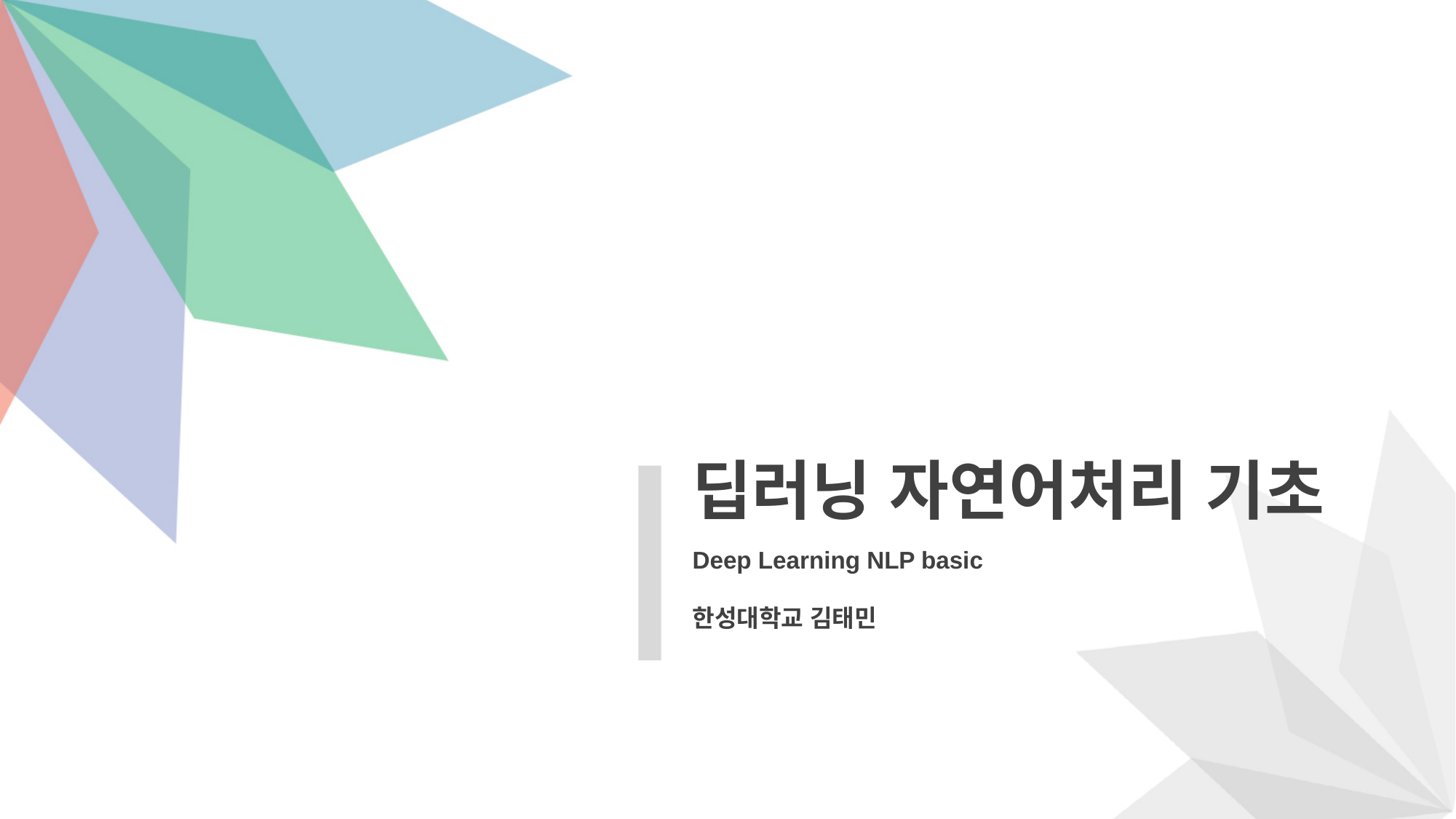

딥러닝 자연어처리 기초

Deep Learning NLP basic

한성대학교 김태민